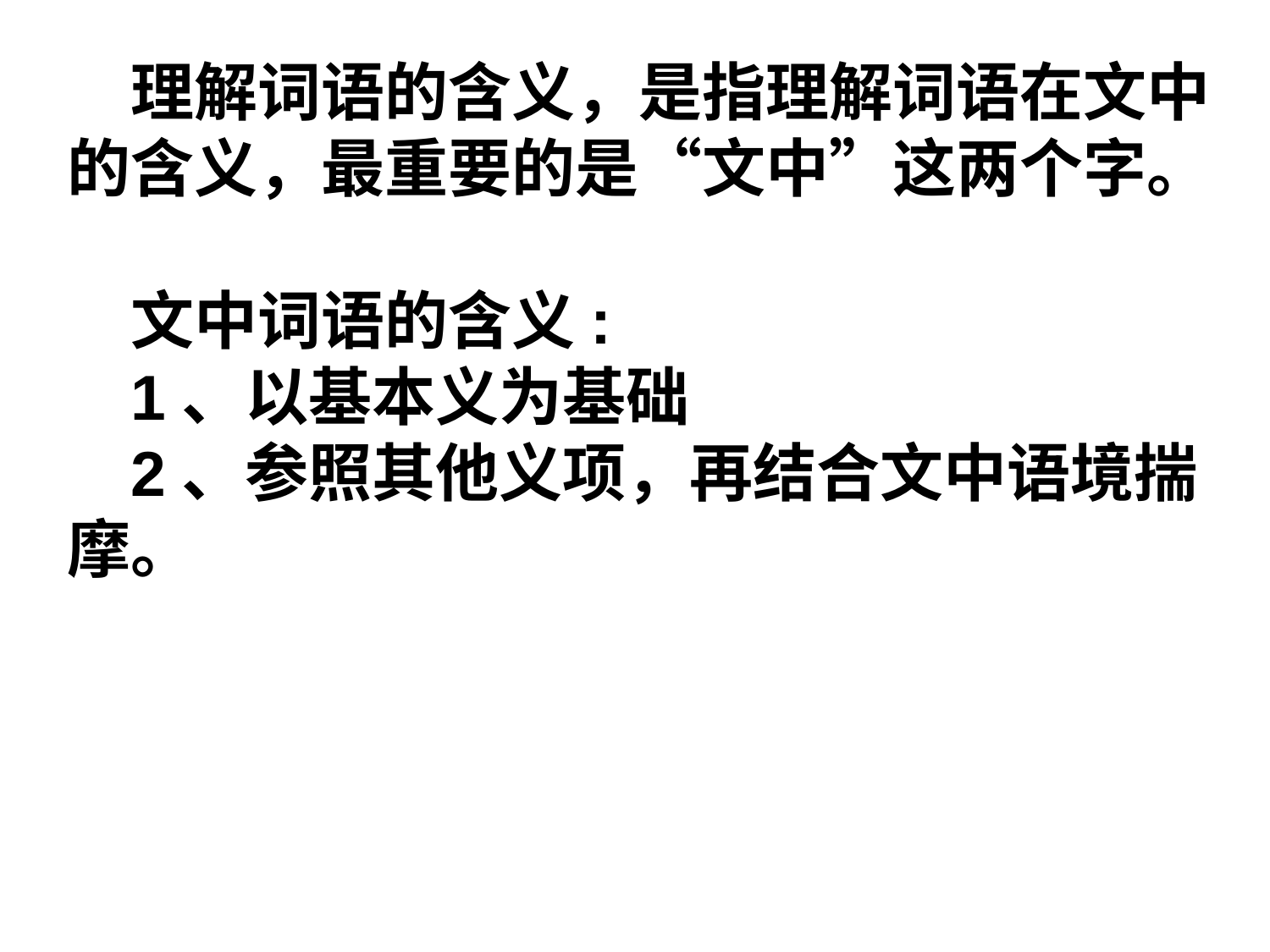

理解词语的含义，是指理解词语在文中的含义，最重要的是“文中”这两个字。

文中词语的含义:
1、以基本义为基础
2、参照其他义项，再结合文中语境揣摩。